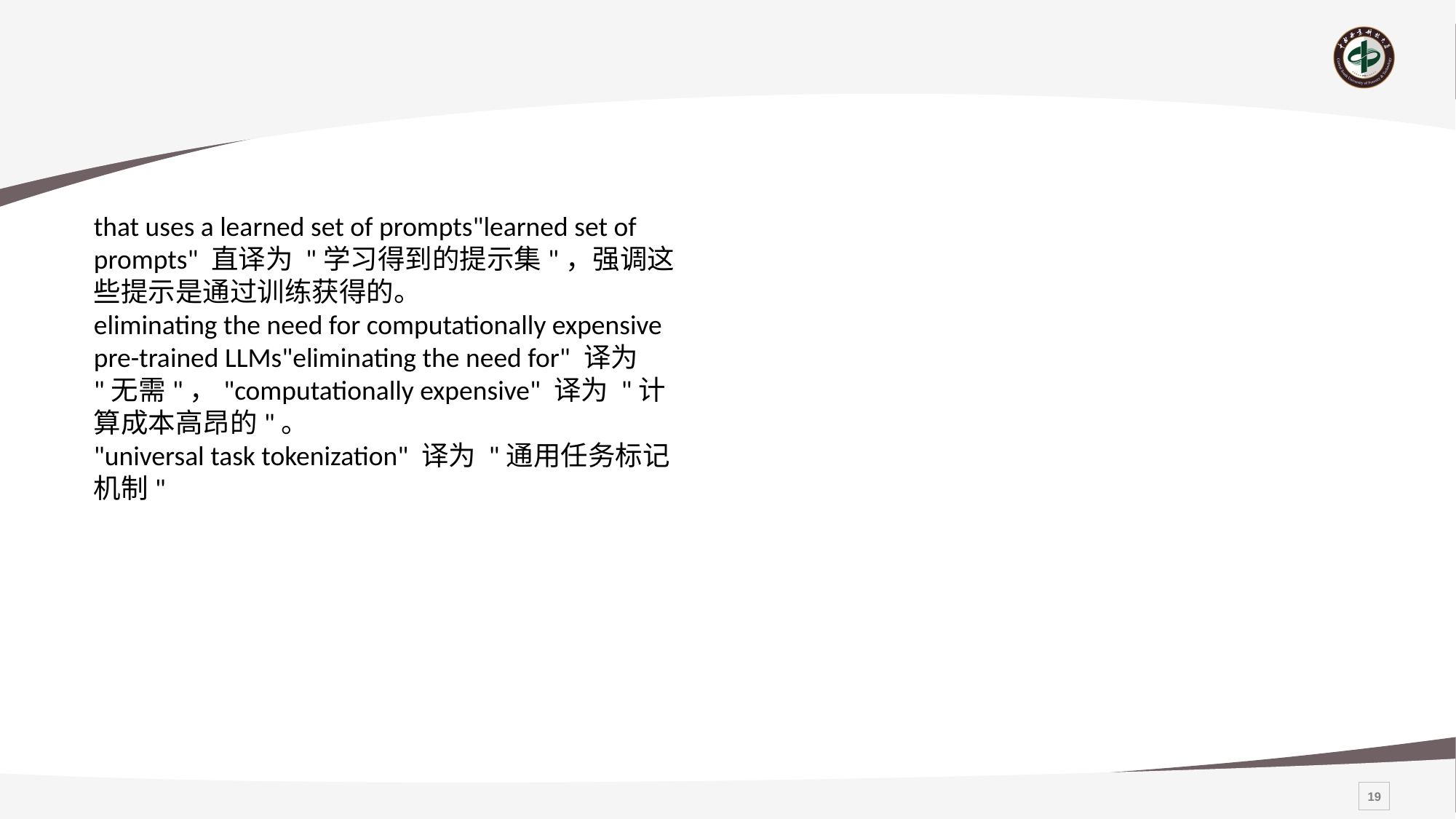

#
that uses a learned set of prompts"learned set of prompts" 直译为 "学习得到的提示集"，强调这些提示是通过训练获得的。
eliminating the need for computationally expensive pre-trained LLMs"eliminating the need for" 译为 "无需"，"computationally expensive" 译为 "计算成本高昂的"。
"universal task tokenization" 译为 "通用任务标记机制"